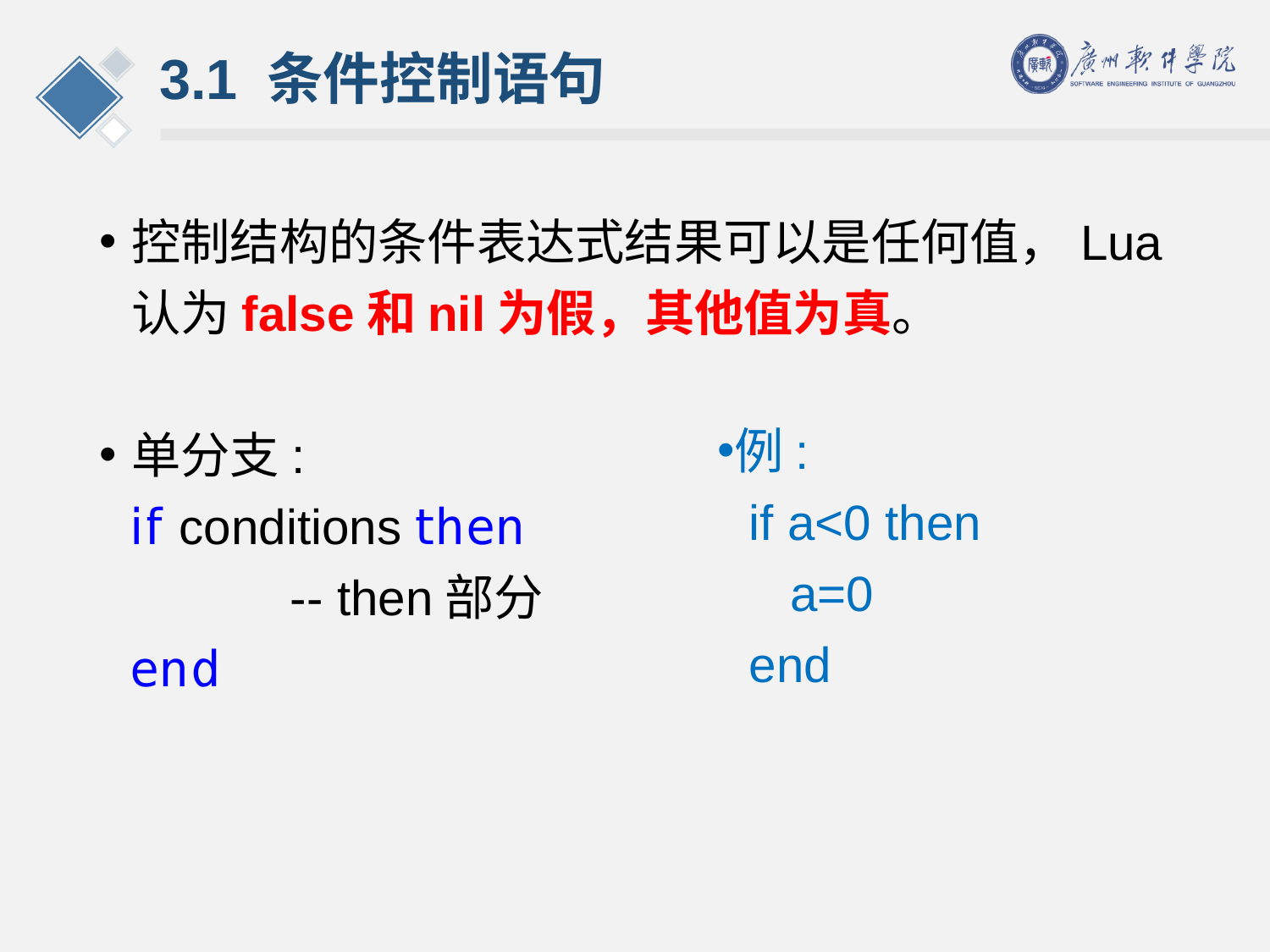

# 3.1 条件控制语句
控制结构的条件表达式结果可以是任何值，Lua认为false和nil为假，其他值为真。

单分支:
if conditions then
    	-- then部分
end

例:
if a<0 then
   a=0
end